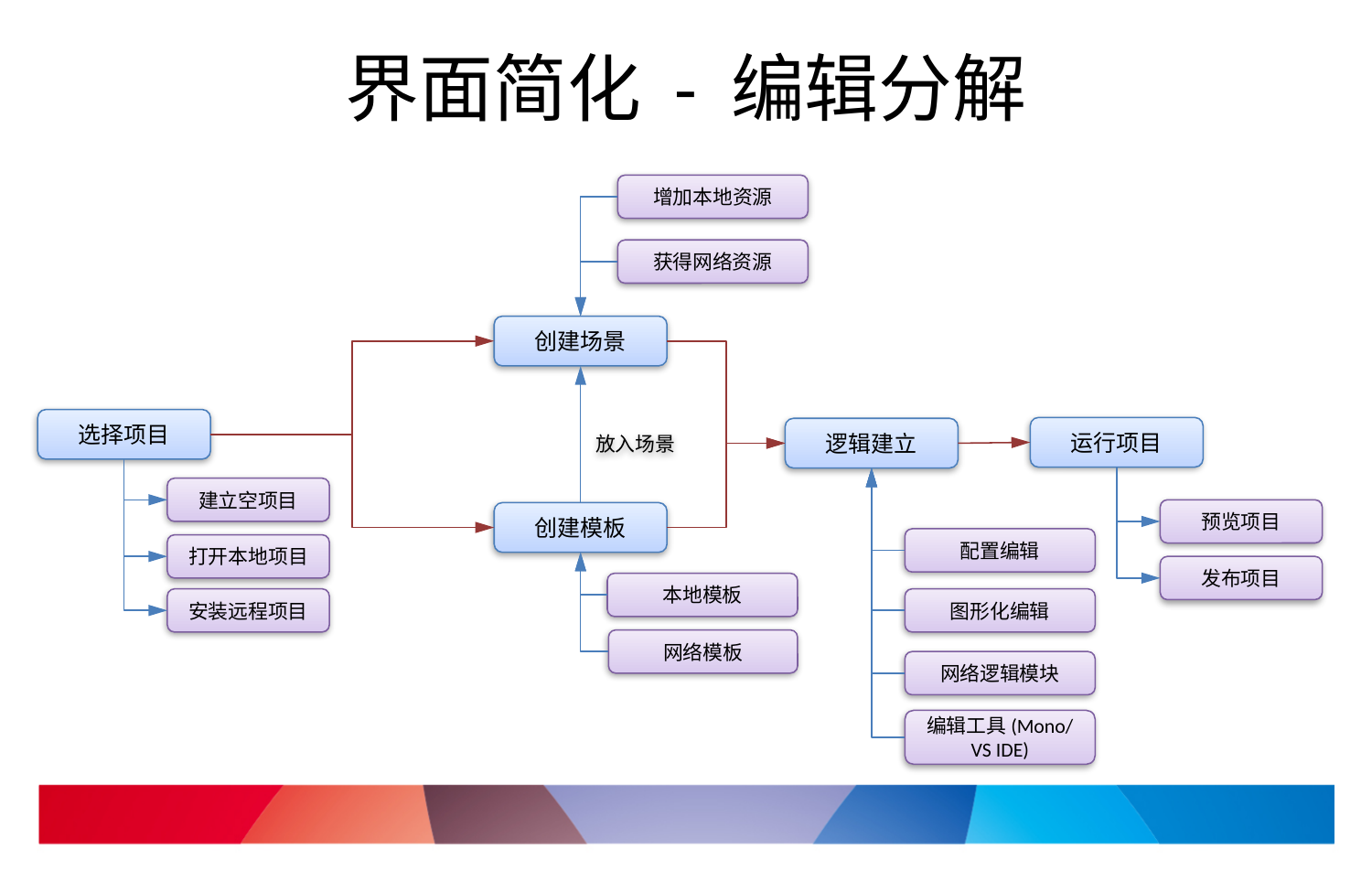

# 界面简化 - 编辑分解
增加本地资源
获得网络资源
创建场景
选择项目
运行项目
逻辑建立
放入场景
建立空项目
预览项目
创建模板
配置编辑
打开本地项目
发布项目
本地模板
安装远程项目
图形化编辑
网络模板
网络逻辑模块
编辑工具(Mono/VS IDE)